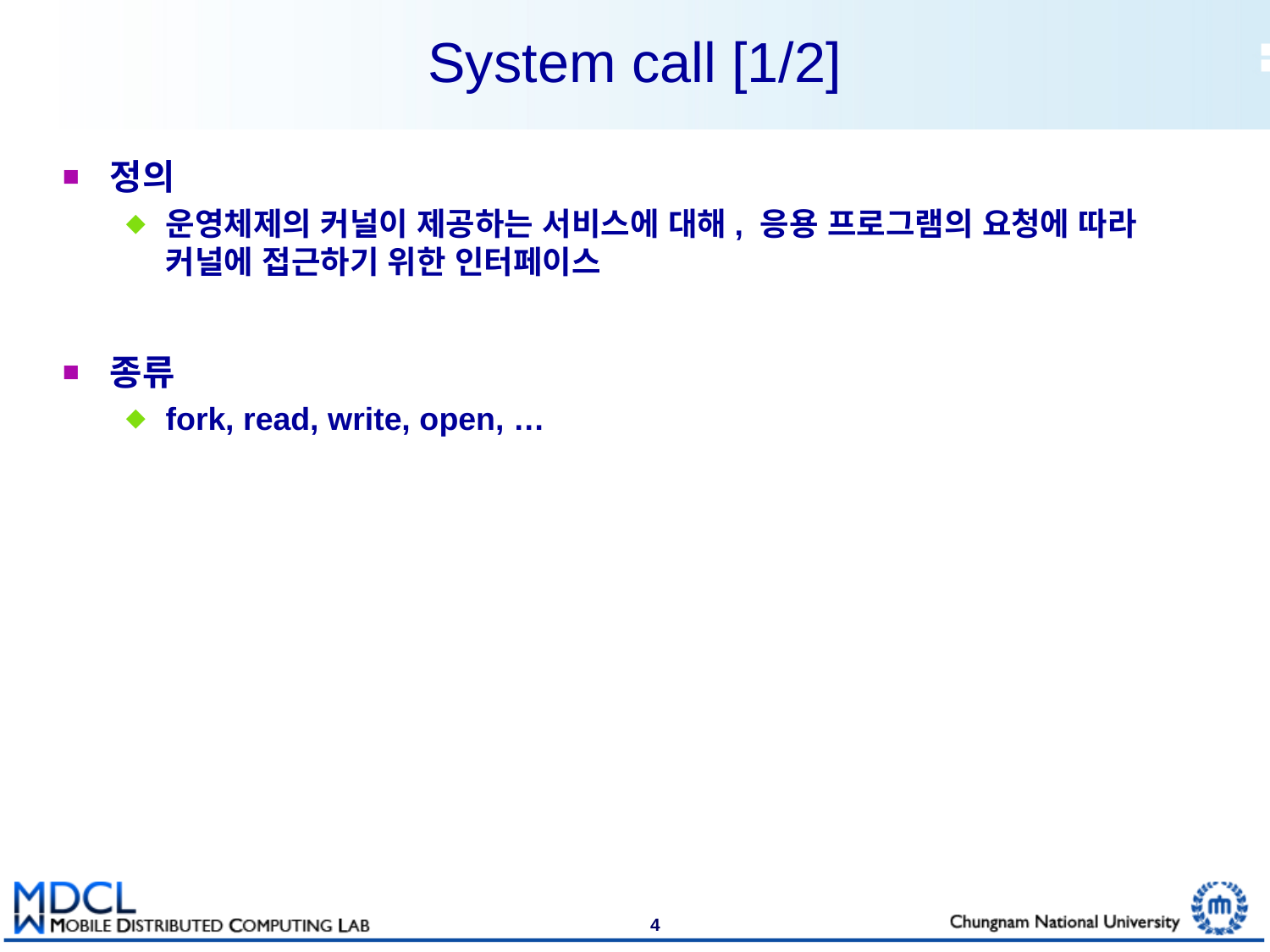

# System call [1/2]
정의
운영체제의 커널이 제공하는 서비스에 대해, 응용 프로그램의 요청에 따라 커널에 접근하기 위한 인터페이스

종류
fork, read, write, open, …